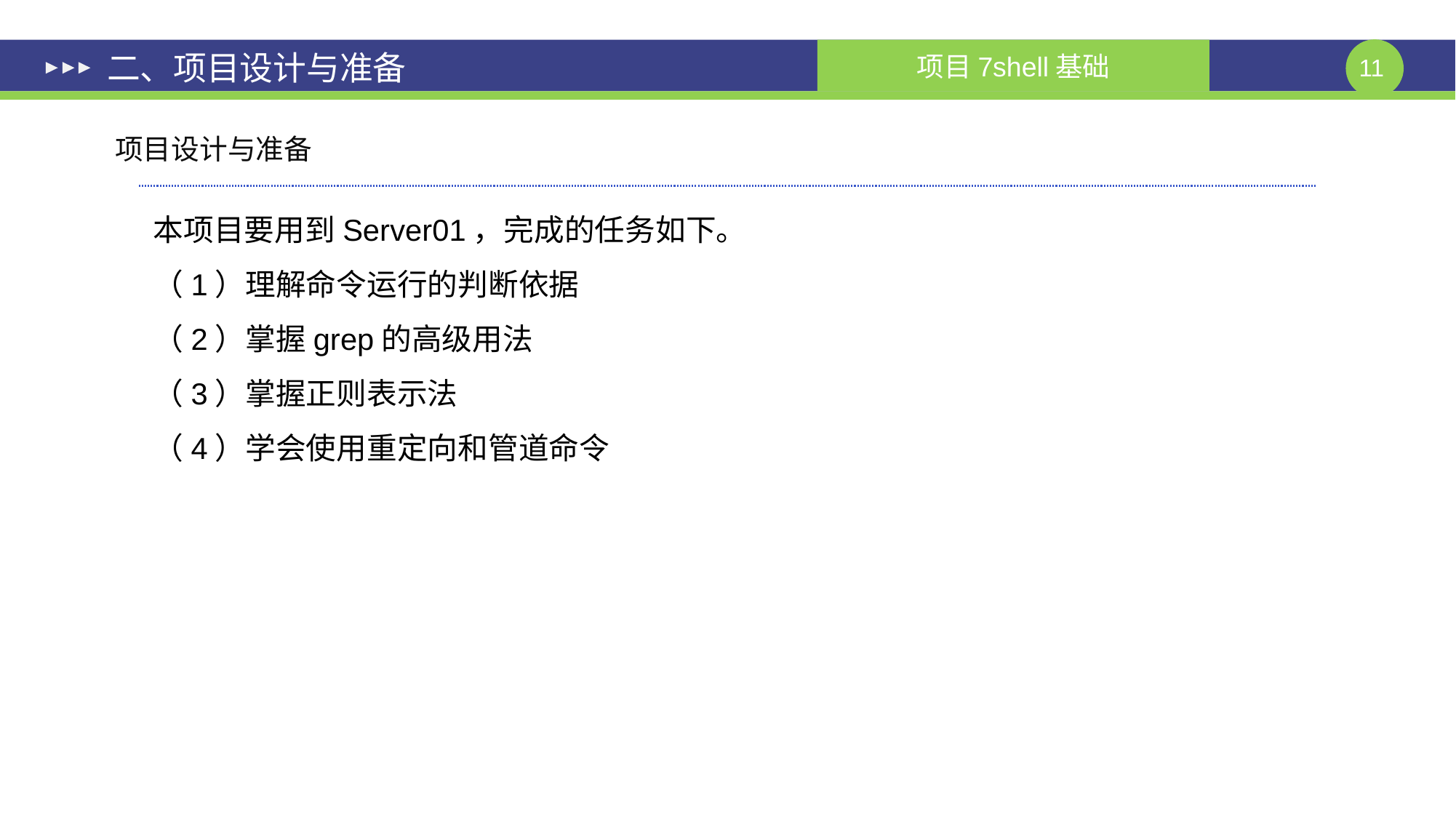

# 二、项目设计与准备
项目设计与准备

本项目要用到Server01，完成的任务如下。
（1）理解命令运行的判断依据
（2）掌握grep的高级用法
（3）掌握正则表示法
（4）学会使用重定向和管道命令